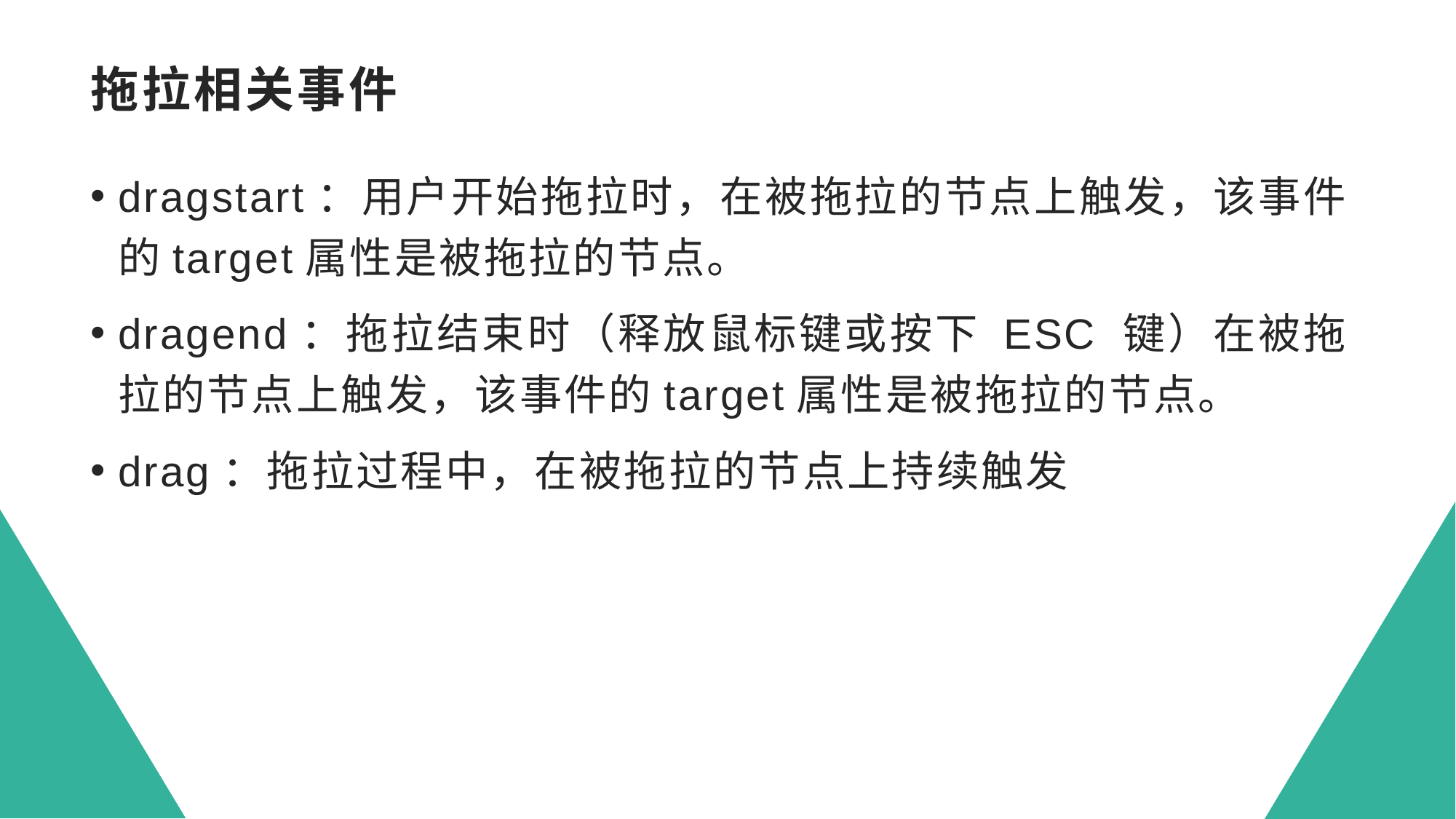

# 拖拉相关事件
dragstart：用户开始拖拉时，在被拖拉的节点上触发，该事件的target属性是被拖拉的节点。
dragend：拖拉结束时（释放鼠标键或按下 ESC 键）在被拖拉的节点上触发，该事件的target属性是被拖拉的节点。
drag：拖拉过程中，在被拖拉的节点上持续触发